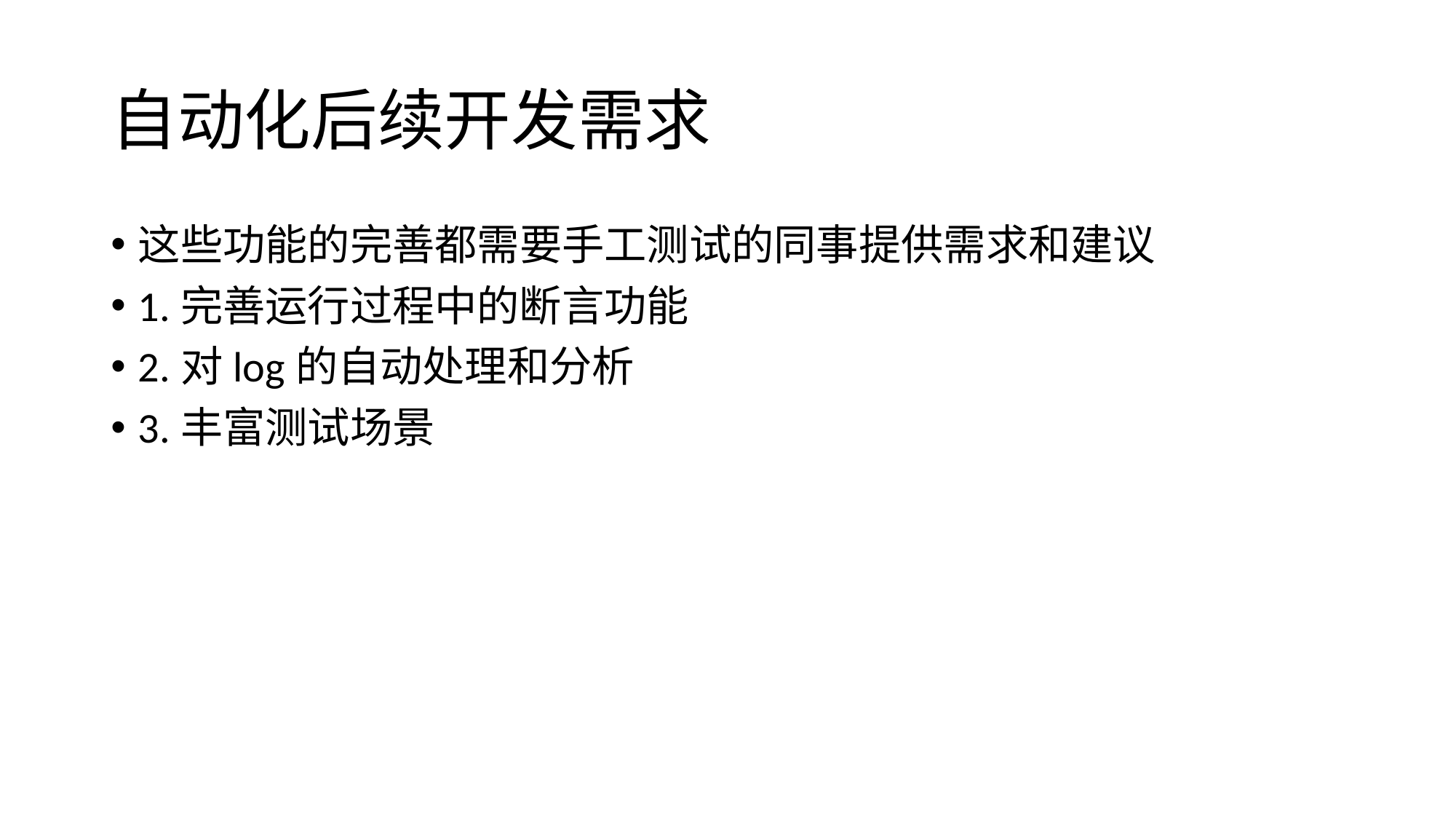

# 自动化后续开发需求
这些功能的完善都需要手工测试的同事提供需求和建议
1.完善运行过程中的断言功能
2.对log的自动处理和分析
3.丰富测试场景